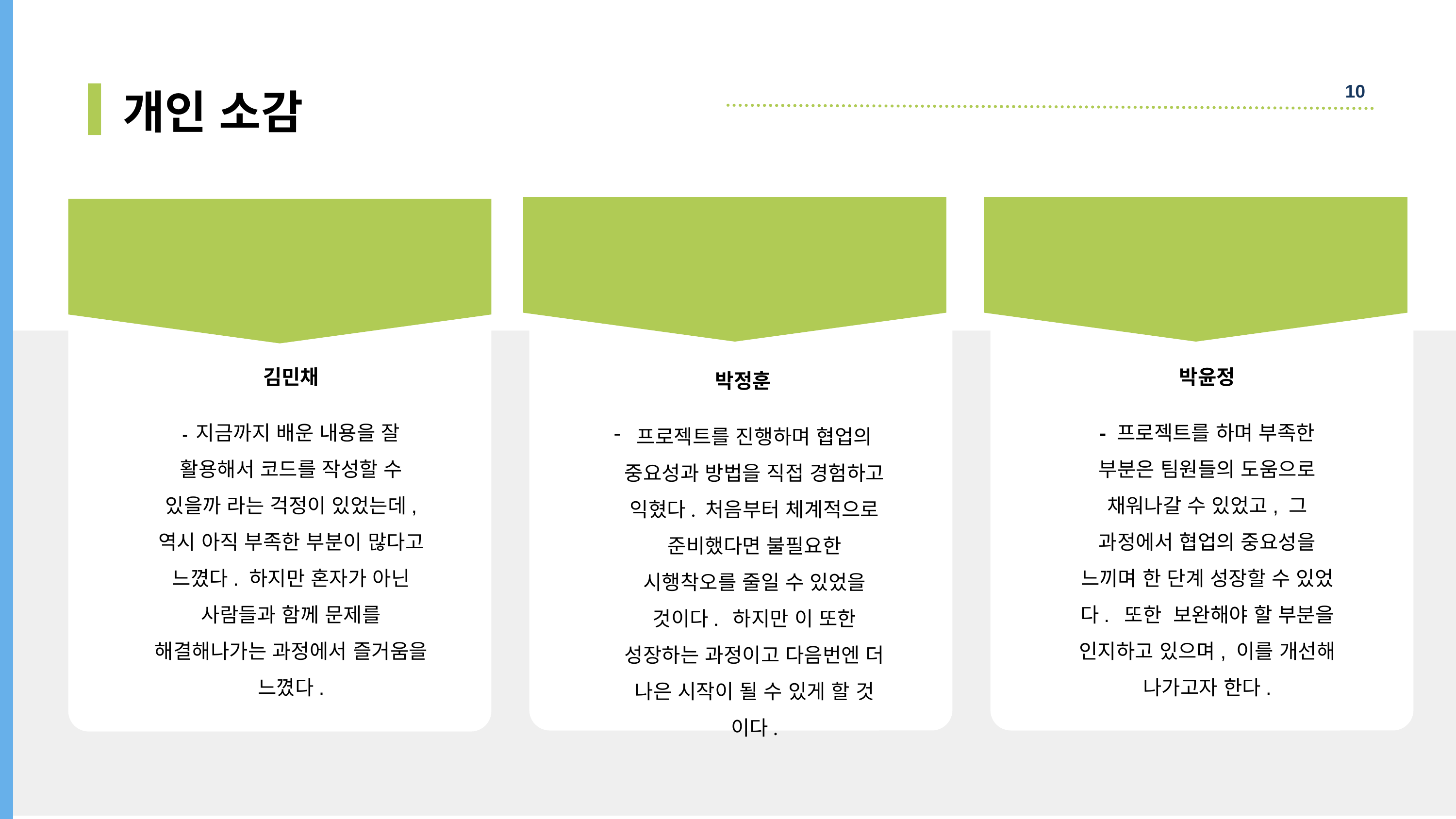

10
개인 소감

김민채

- 지금까지 배운 내용을 잘 활용해서 코드를 작성할 수 있을까 라는 걱정이 있었는데, 역시 아직 부족한 부분이 많다고 느꼈다. 하지만 혼자가 아닌 사람들과 함께 문제를 해결해나가는 과정에서 즐거움을 느꼈다.
박윤정

- 프로젝트를 하며 부족한 부분은 팀원들의 도움으로 채워나갈 수 있었고, 그 과정에서 협업의 중요성을 느끼며 한 단계 성장할 수 있었다.  또한  보완해야 할 부분을 인지하고 있으며, 이를 개선해 나가고자 한다.
박정훈

프로젝트를 진행하며 협업의 중요성과 방법을 직접 경험하고 익혔다. 처음부터 체계적으로 준비했다면 불필요한 시행착오를 줄일 수 있었을 것이다.  하지만 이 또한 성장하는 과정이고 다음번엔 더 나은 시작이 될 수 있게 할 것 이다.